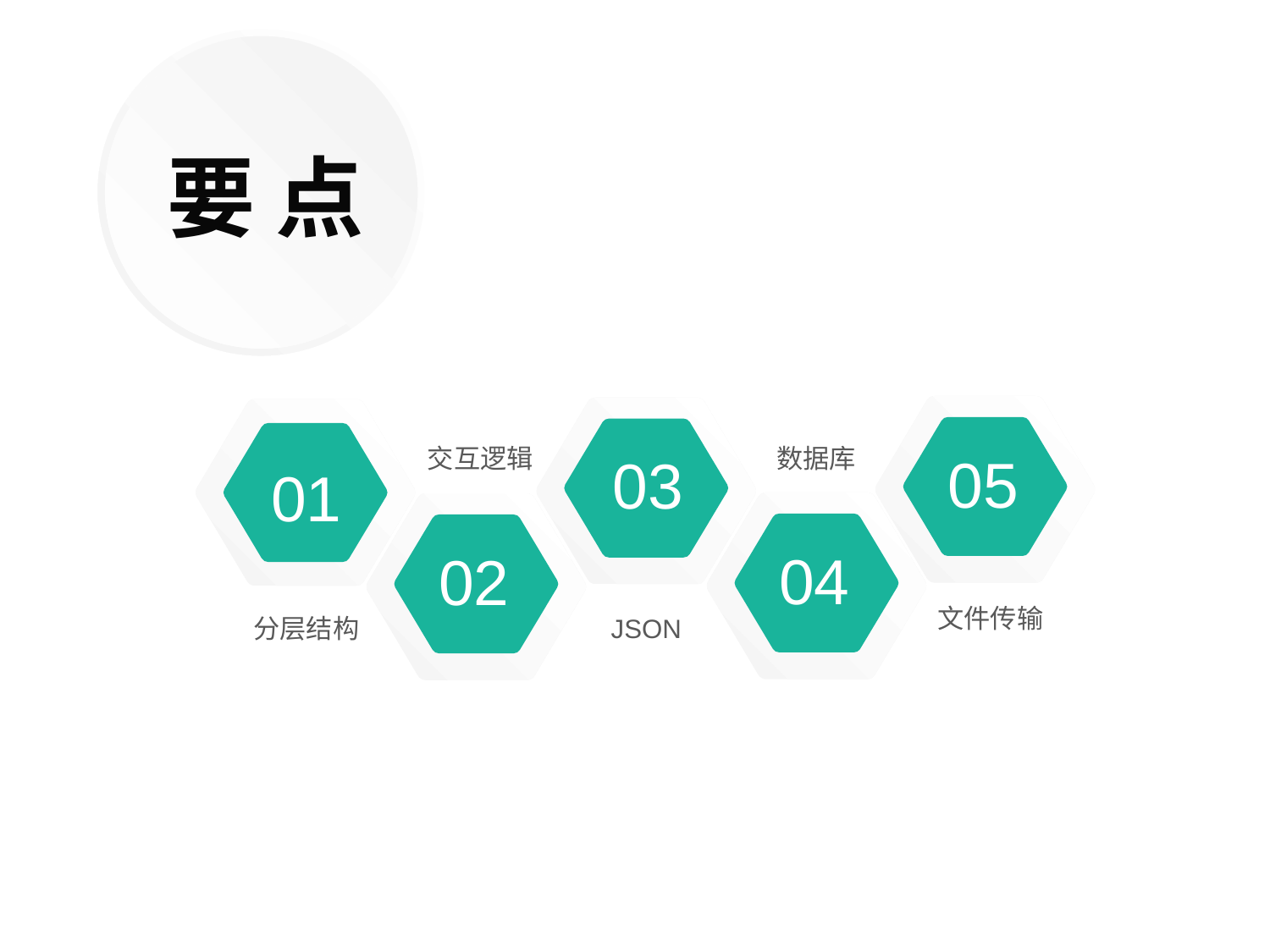

要 点

05

03

01
交互逻辑
数据库

04

02
文件传输
分层结构
JSON